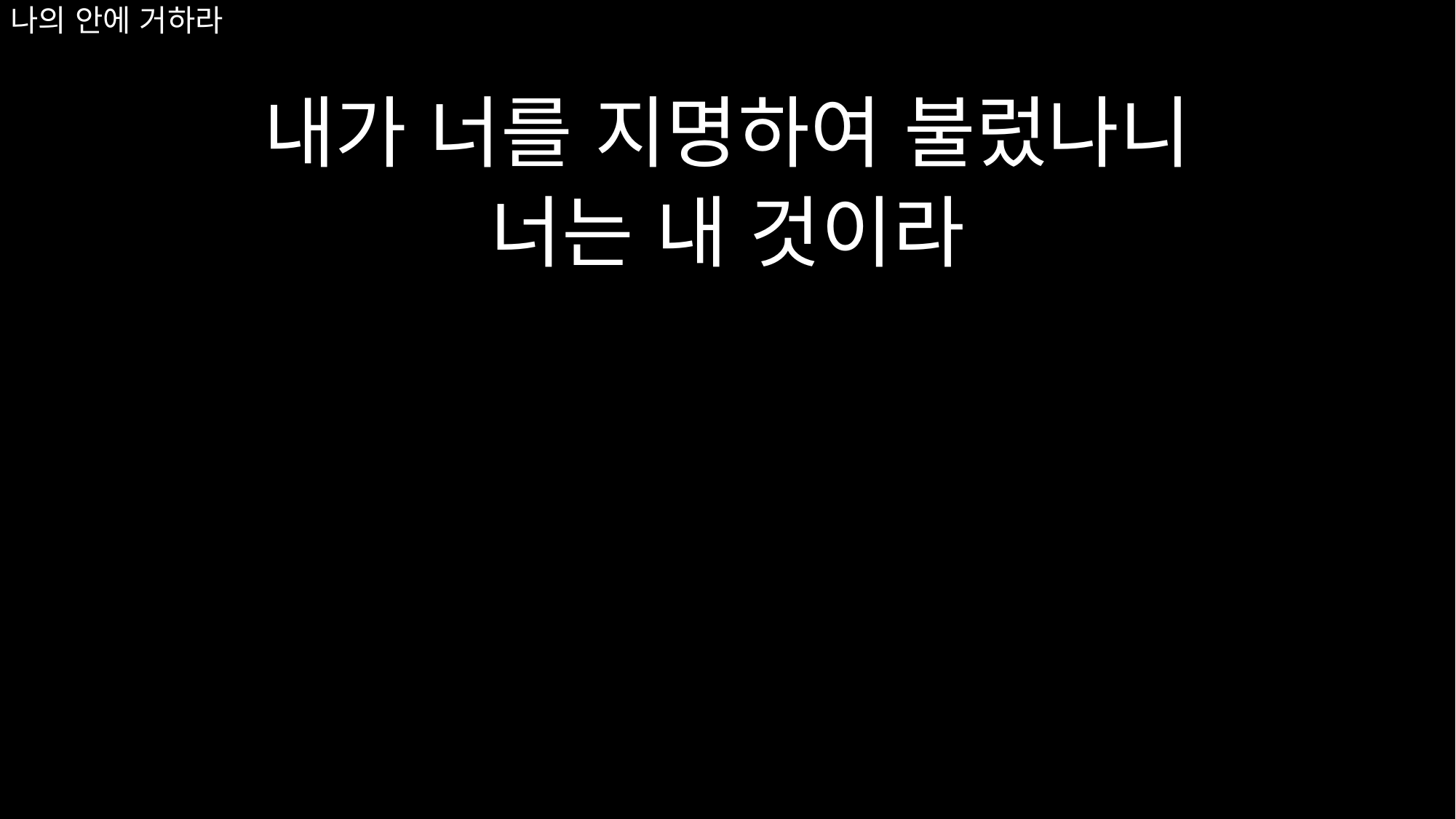

# 나의 안에 거하라
내가 너를 지명하여 불렀나니
너는 내 것이라